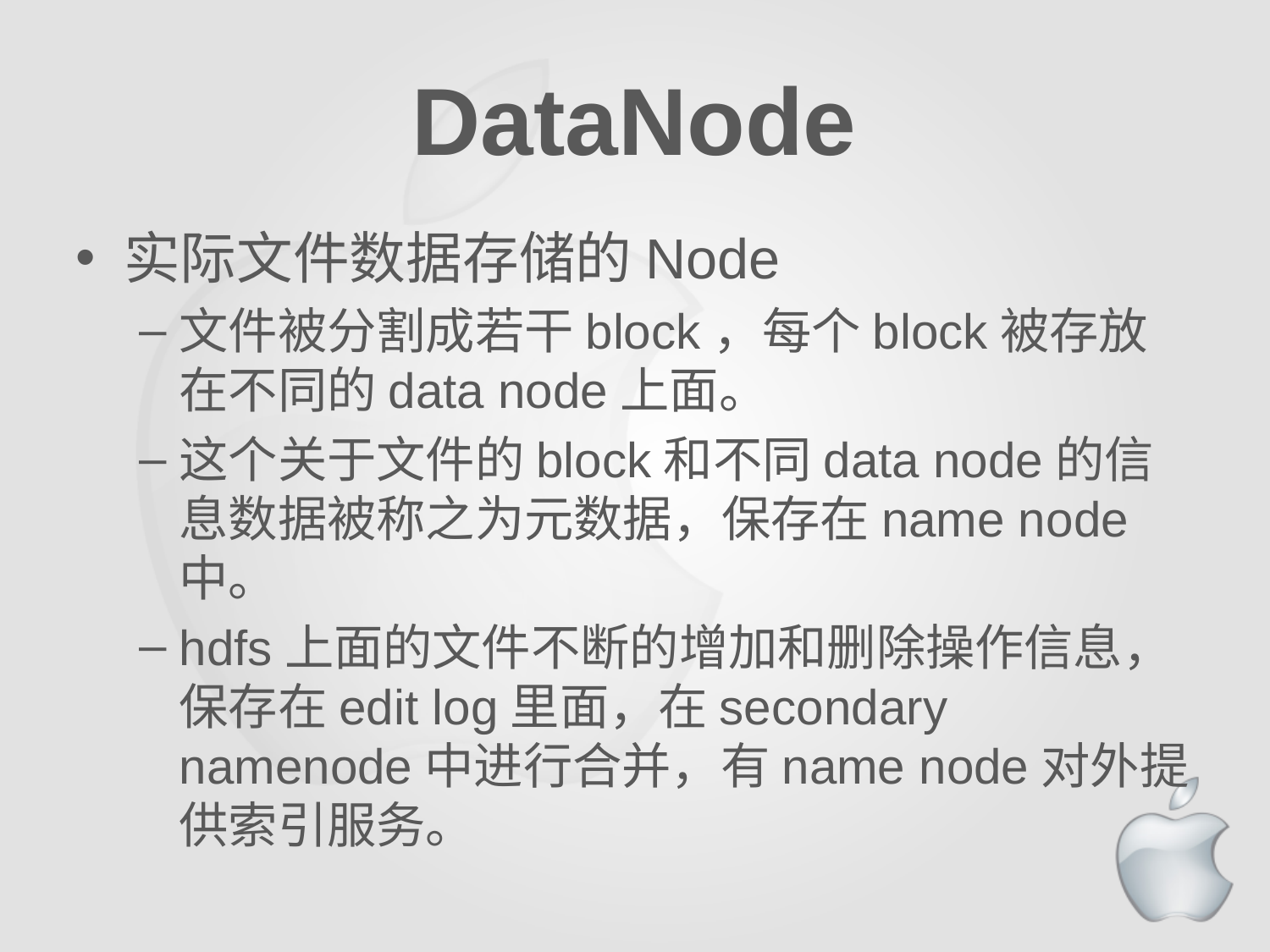

# DataNode
实际文件数据存储的Node
文件被分割成若干block，每个block被存放在不同的data node上面。
这个关于文件的block和不同data node的信息数据被称之为元数据，保存在name node中。
hdfs上面的文件不断的增加和删除操作信息，保存在edit log里面，在secondary namenode中进行合并，有name node对外提供索引服务。